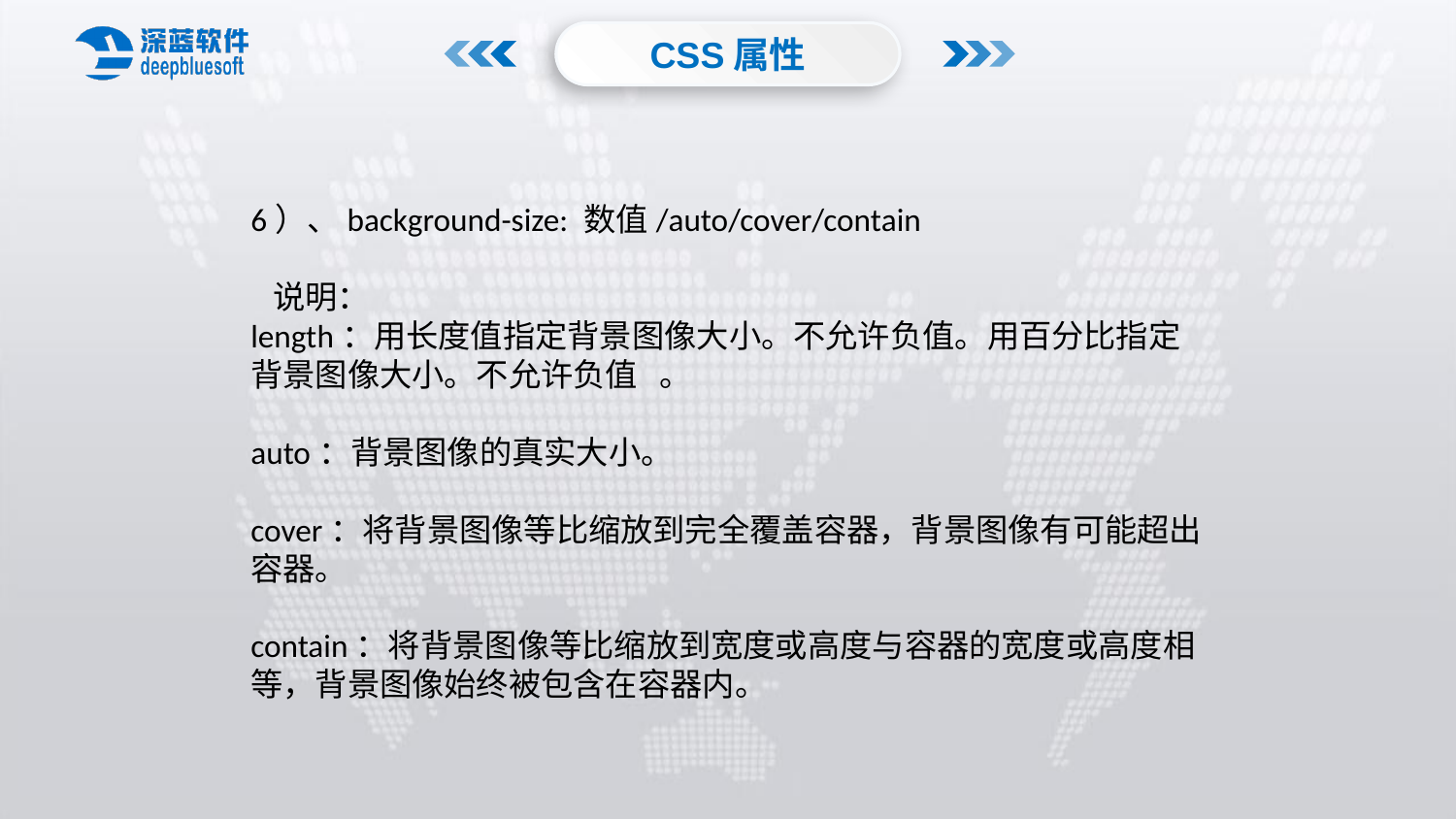

CSS属性

6）、background-size: 数值/auto/cover/contain

  说明：
length：用长度值指定背景图像大小。不允许负值。用百分比指定背景图像大小。不允许负值   。

auto：背景图像的真实大小。

cover：将背景图像等比缩放到完全覆盖容器，背景图像有可能超出容器。

contain：将背景图像等比缩放到宽度或高度与容器的宽度或高度相等，背景图像始终被包含在容器内。